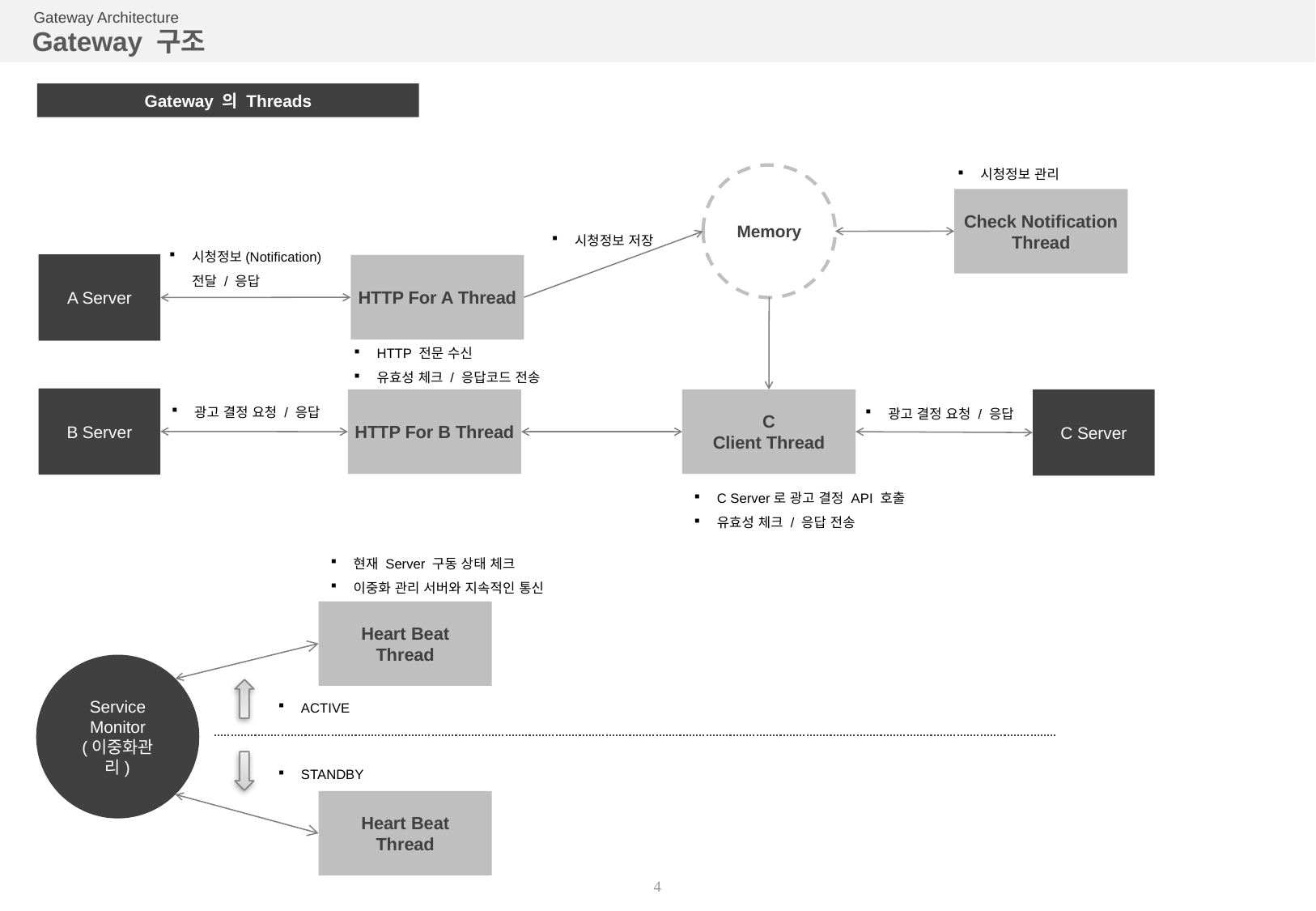

Gateway Architecture
Gateway 구조
Gateway 의 Threads
시청정보 관리
Memory
Check Notification Thread
시청정보 저장
시청정보(Notification) 전달 / 응답
A Server
HTTP For A Thread
HTTP 전문 수신
유효성 체크 / 응답코드 전송
B Server
HTTP For B Thread
C
Client Thread
C Server
광고 결정 요청 / 응답
광고 결정 요청 / 응답
C Server로 광고 결정 API 호출
유효성 체크 / 응답 전송
현재 Server 구동 상태 체크
이중화 관리 서버와 지속적인 통신
Heart Beat
Thread
Service
Monitor
(이중화관리)

ACTIVE

STANDBY
Heart Beat
Thread
4